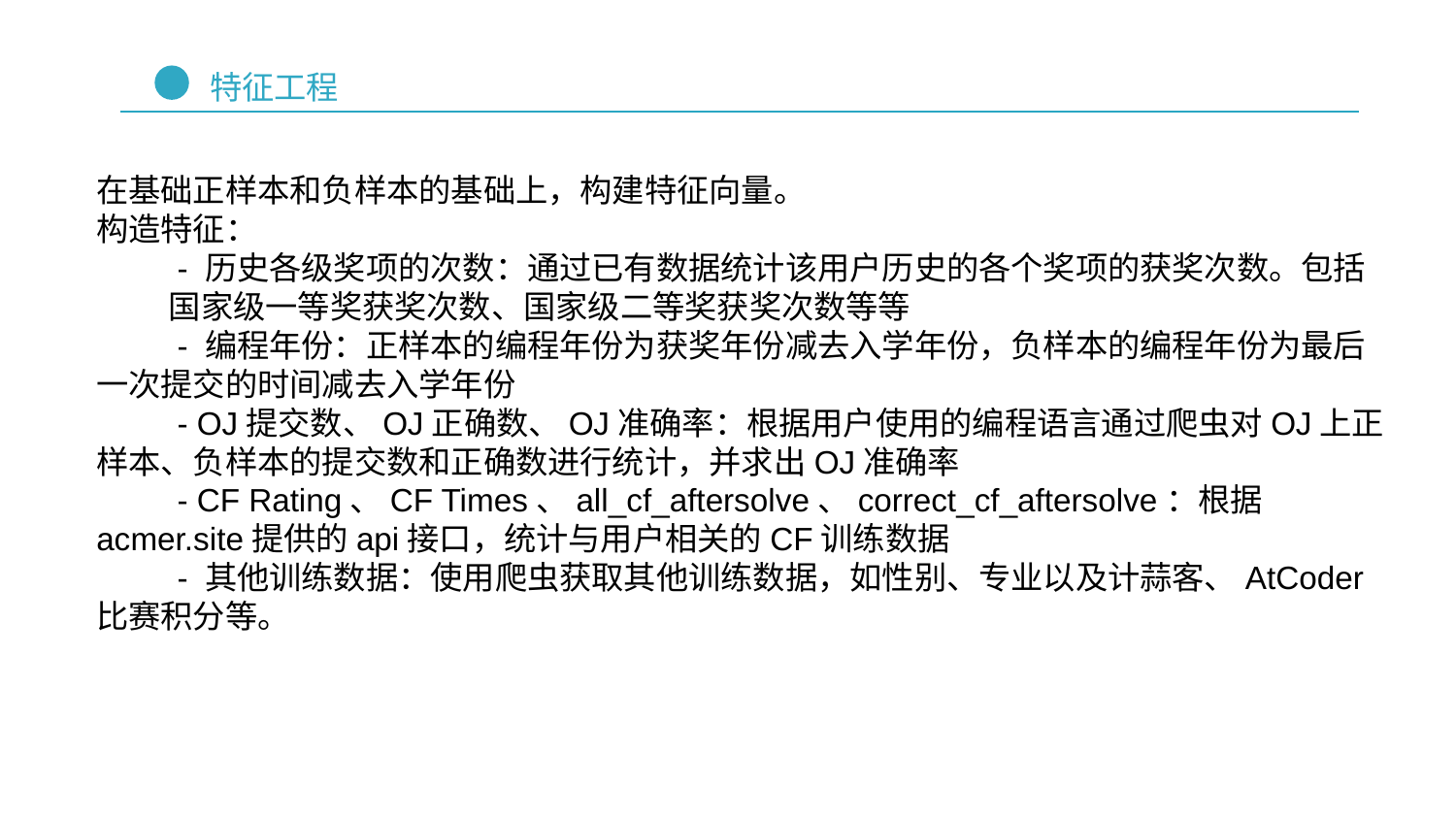

在基础正样本和负样本的基础上，构建特征向量。
构造特征：
         - 历史各级奖项的次数：通过已有数据统计该用户历史的各个奖项的获奖次数。包括               国家级一等奖获奖次数、国家级二等奖获奖次数等等
         - 编程年份：正样本的编程年份为获奖年份减去入学年份，负样本的编程年份为最后一次提交的时间减去入学年份
         - OJ提交数、OJ正确数、OJ准确率：根据用户使用的编程语言通过爬虫对OJ上正样本、负样本的提交数和正确数进行统计，并求出OJ准确率
         - CF Rating、CF Times、all_cf_aftersolve、correct_cf_aftersolve：根据acmer.site提供的api接口，统计与用户相关的CF训练数据
         - 其他训练数据：使用爬虫获取其他训练数据，如性别、专业以及计蒜客、AtCoder比赛积分等。